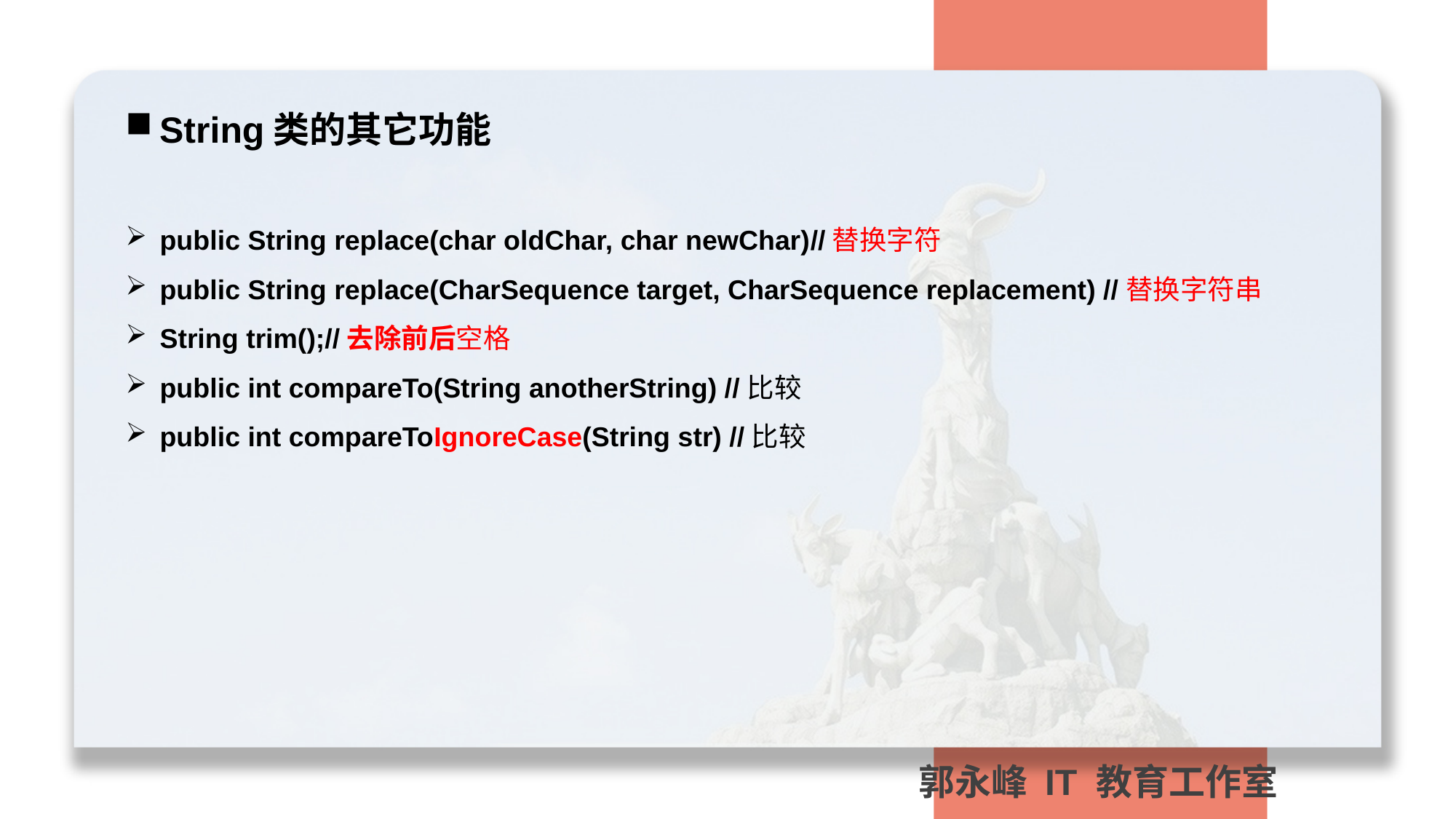

String类的其它功能
public String replace(char oldChar, char newChar)//替换字符
public String replace(CharSequence target, CharSequence replacement) //替换字符串
String trim();//去除前后空格
public int compareTo(String anotherString) //比较
public int compareToIgnoreCase(String str) //比较